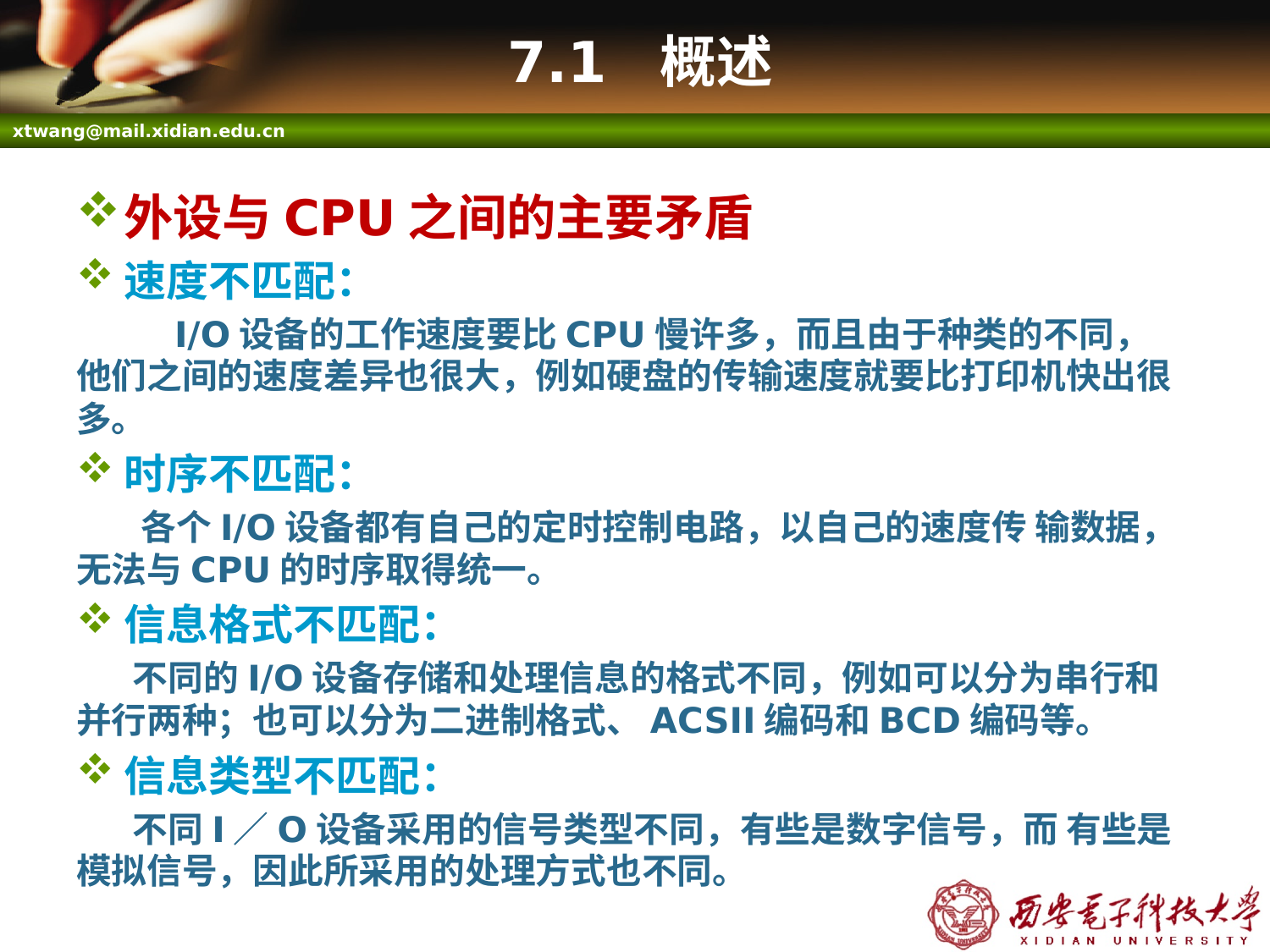

# 7.1  概述
外设与CPU之间的主要矛盾
速度不匹配：
        I/O设备的工作速度要比CPU慢许多，而且由于种类的不同，他们之间的速度差异也很大，例如硬盘的传输速度就要比打印机快出很多。
时序不匹配：
       各个I/O设备都有自己的定时控制电路，以自己的速度传 输数据，无法与CPU的时序取得统一。
信息格式不匹配：
      不同的I/O设备存储和处理信息的格式不同，例如可以分为串行和并行两种；也可以分为二进制格式、ACSII编码和BCD编码等。
信息类型不匹配：
      不同I／O设备采用的信号类型不同，有些是数字信号，而 有些是模拟信号，因此所采用的处理方式也不同。